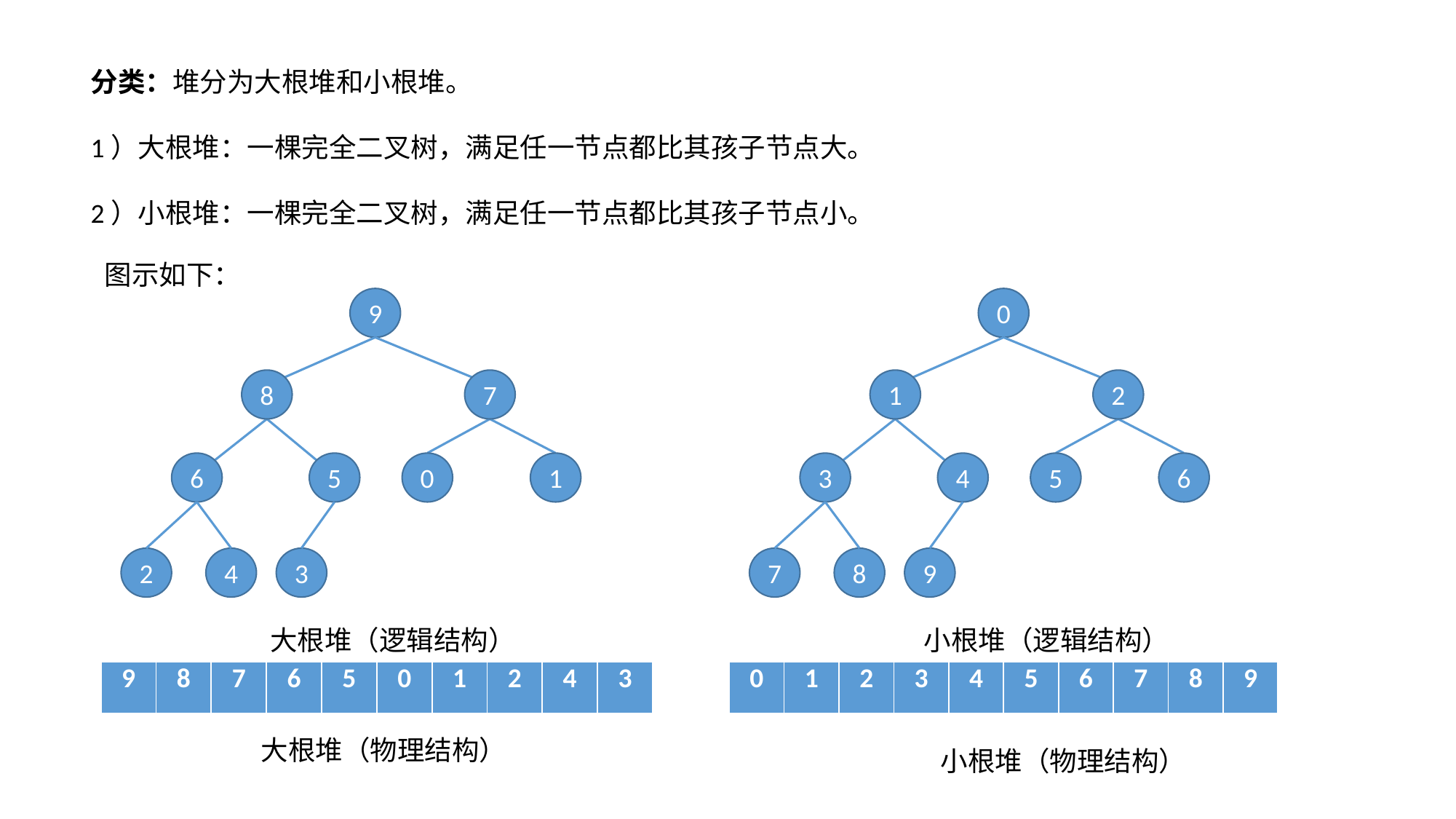

分类：堆分为大根堆和小根堆。

1）大根堆：一棵完全二叉树，满足任一节点都比其孩子节点大。

2）小根堆：一棵完全二叉树，满足任一节点都比其孩子节点小。

图示如下：
9
0
8
7
1
2
6
5
0
1
3
4
5
6
2
4
3
7
8
9
大根堆（逻辑结构）
小根堆（逻辑结构）
| 9 | 8 | 7 | 6 | 5 | 0 | 1 | 2 | 4 | 3 |
| --- | --- | --- | --- | --- | --- | --- | --- | --- | --- |
| 0 | 1 | 2 | 3 | 4 | 5 | 6 | 7 | 8 | 9 |
| --- | --- | --- | --- | --- | --- | --- | --- | --- | --- |
大根堆（物理结构）
小根堆（物理结构）